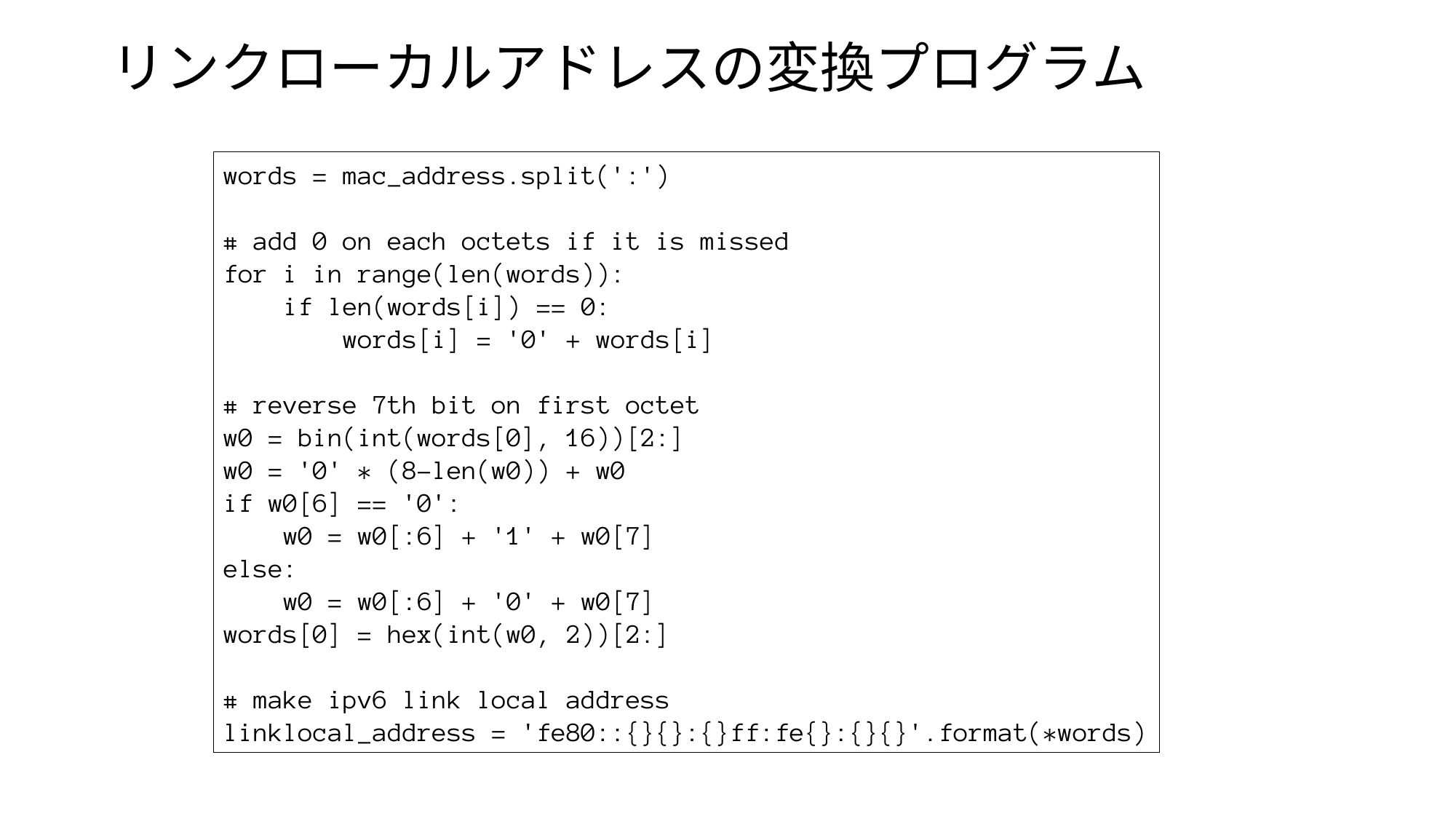

# リンクローカルアドレスの変換プログラム
words = mac_address.split(':')

# add 0 on each octets if it is missed
for i in range(len(words)):
    if len(words[i]) == 0:
        words[i] = '0' + words[i]

# reverse 7th bit on first octet
w0 = bin(int(words[0], 16))[2:]
w0 = '0' * (8-len(w0)) + w0
if w0[6] == '0':
    w0 = w0[:6] + '1' + w0[7]
else:
    w0 = w0[:6] + '0' + w0[7]
words[0] = hex(int(w0, 2))[2:]

# make ipv6 link local address
linklocal_address = 'fe80::{}{}:{}ff:fe{}:{}{}'.format(*words)